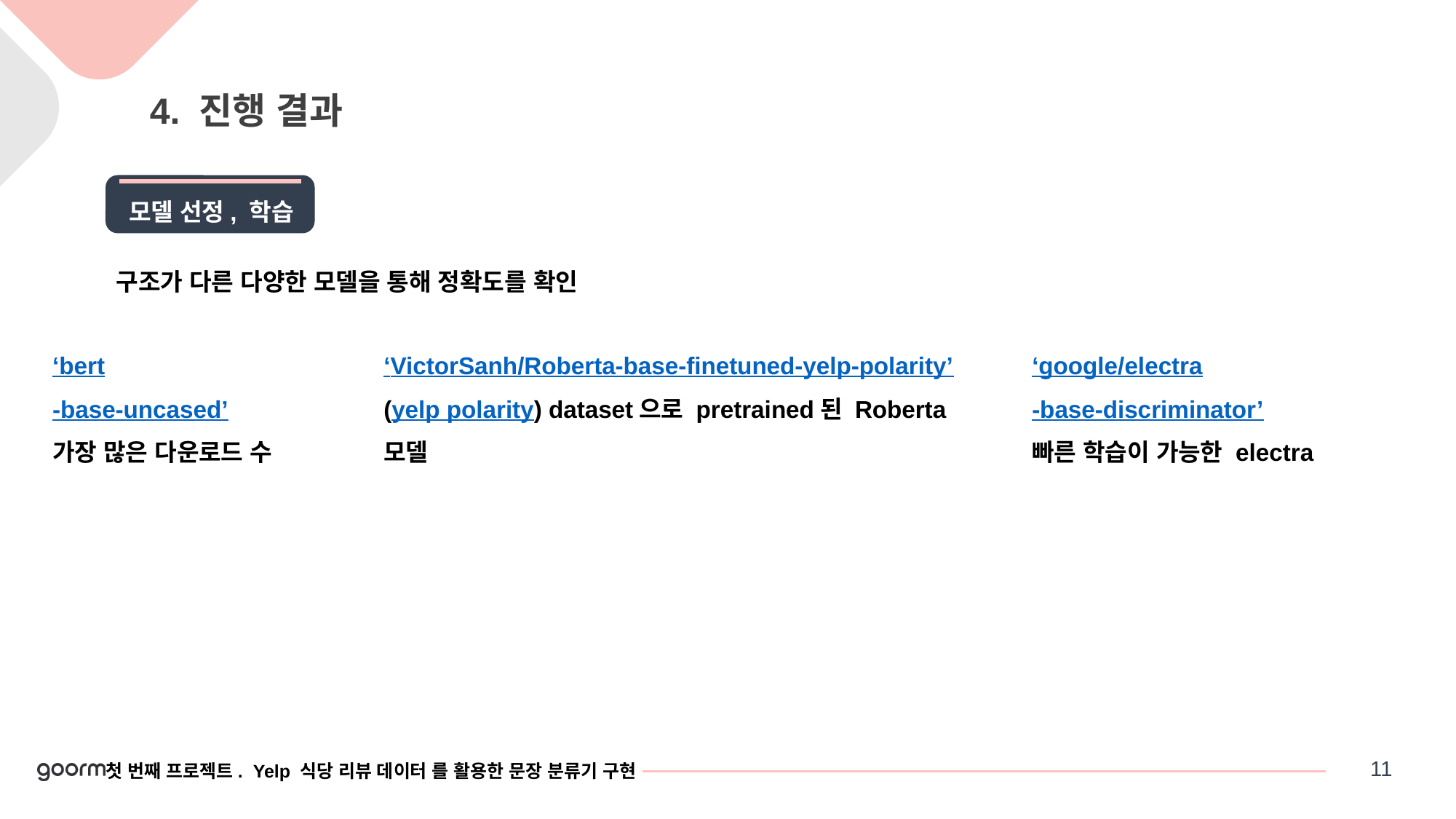

4. 진행 결과

모델 선정, 학습
구조가 다른 다양한 모델을 통해 정확도를 확인

‘bert-base-uncased’
가장 많은 다운로드 수
‘VictorSanh/Roberta-base-finetuned-yelp-polarity’
(yelp polarity) dataset으로 pretrained된 Roberta 모델
‘google/electra-base-discriminator’
빠른 학습이 가능한 electra
11